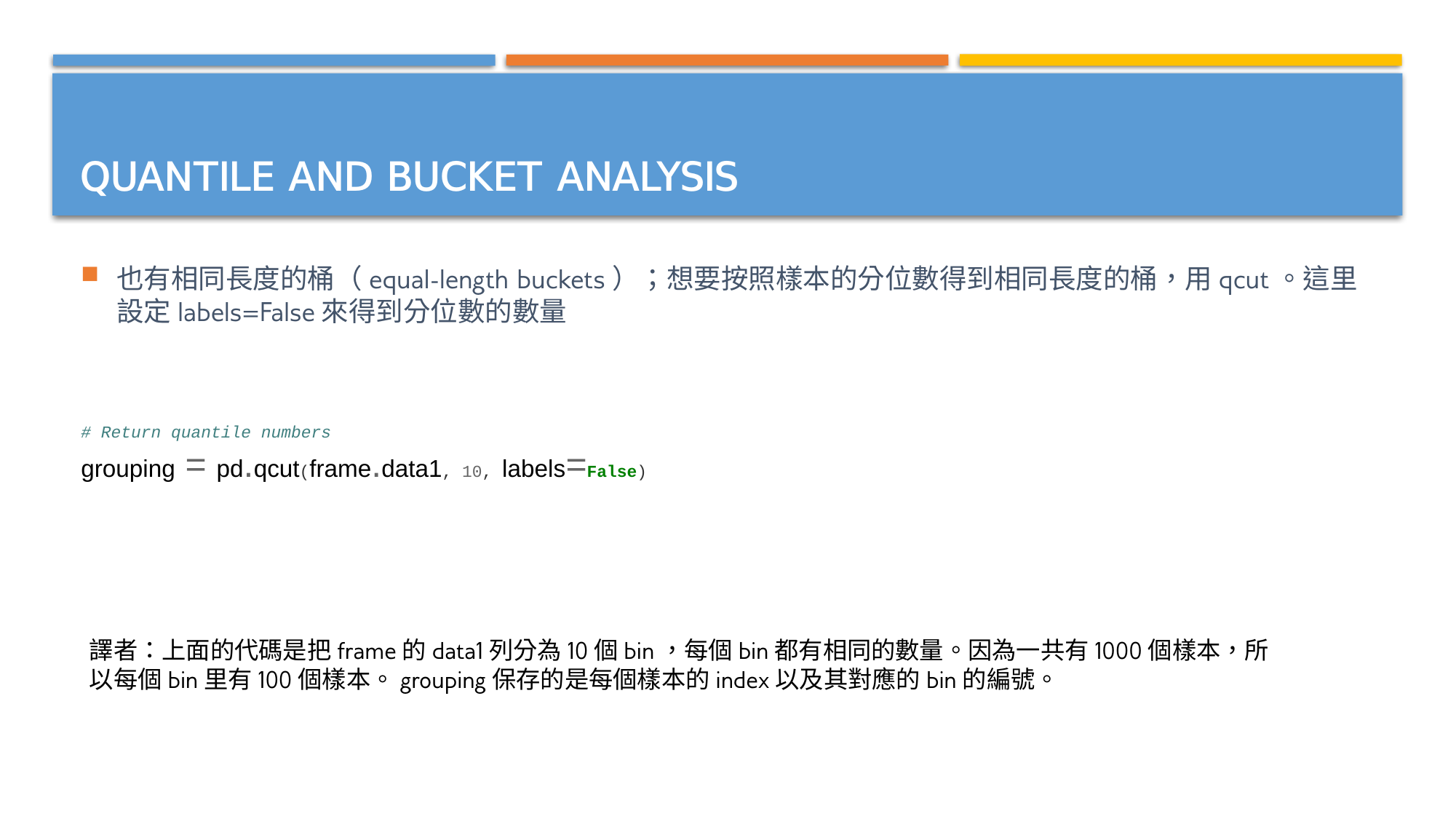

也有相同長度的桶（equal-length buckets）；想要按照樣本的分位數得到相同長度的桶，用qcut。這里設定labels=False來得到分位數的數量
# Quantile and Bucket Analysis
# Return quantile numbers
grouping = pd.qcut(frame.data1, 10, labels=False)
譯者：上面的代碼是把frame的data1列分為10個bin，每個bin都有相同的數量。因為一共有1000個樣本，所以每個bin里有100個樣本。grouping保存的是每個樣本的index以及其對應的bin的編號。